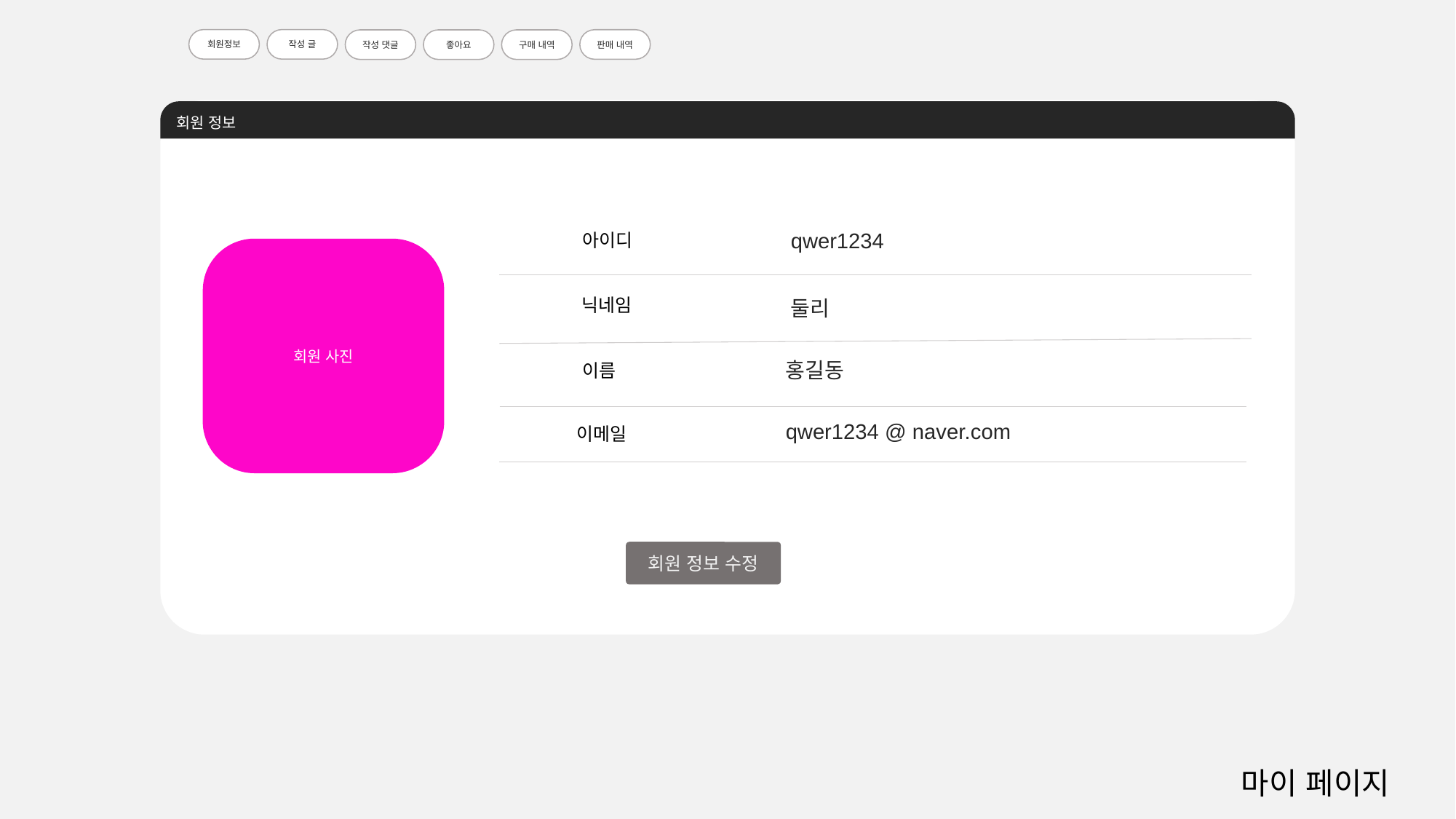

회원정보
작성 글
작성 댓글
좋아요
구매 내역
판매 내역

회원 정보
qwer1234
아이디
회원 사진
둘리
닉네임
홍길동
이름
qwer1234 @ naver.com
이메일
회원 정보 수정
마이 페이지